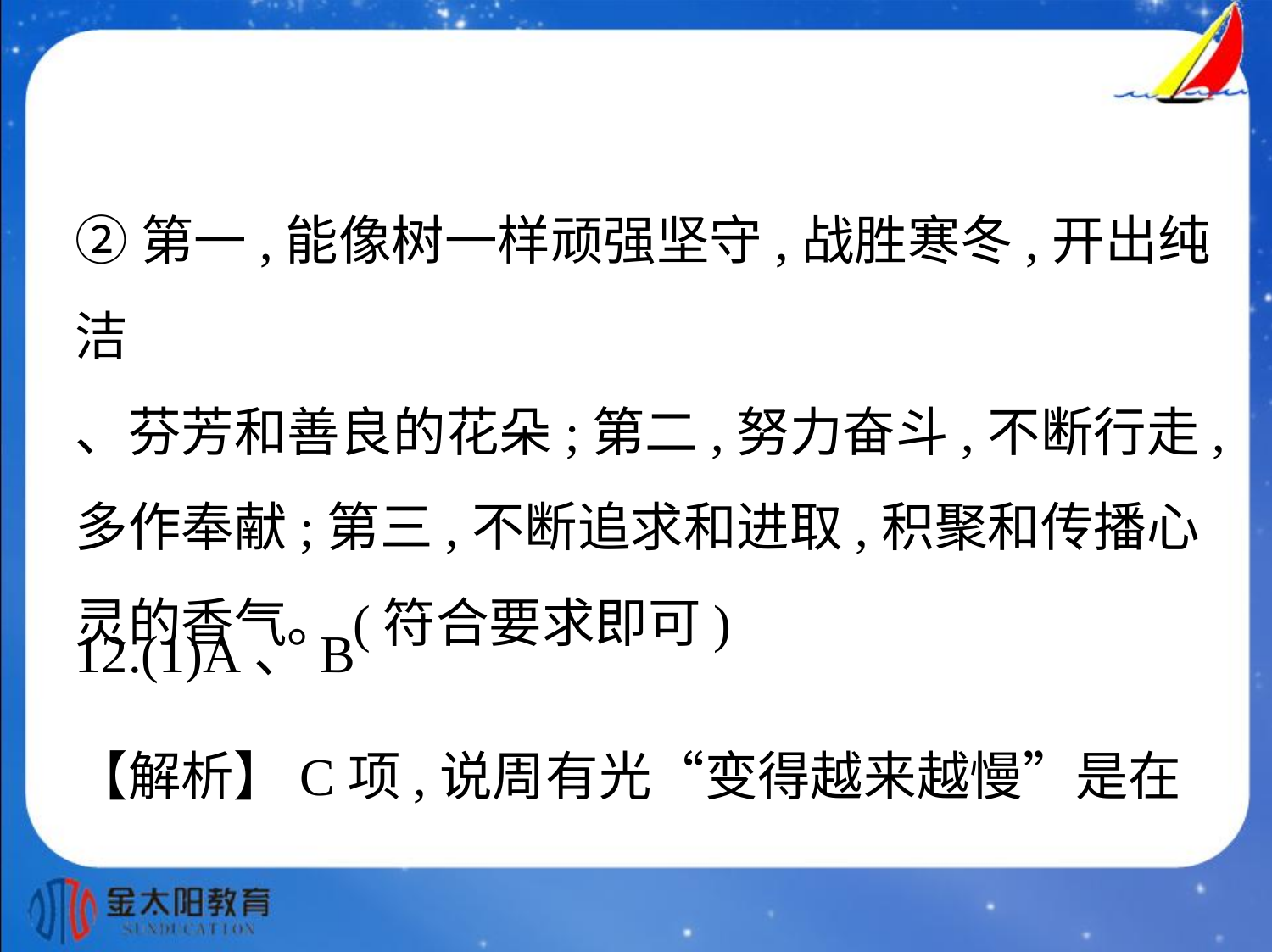

②第一,能像树一样顽强坚守,战胜寒冬,开出纯洁
、芬芳和善良的花朵;第二,努力奋斗,不断行走,
多作奉献;第三,不断追求和进取,积聚和传播心
灵的香气。(符合要求即可)
12.(1)A、B
【解析】C项,说周有光“变得越来越慢”是在